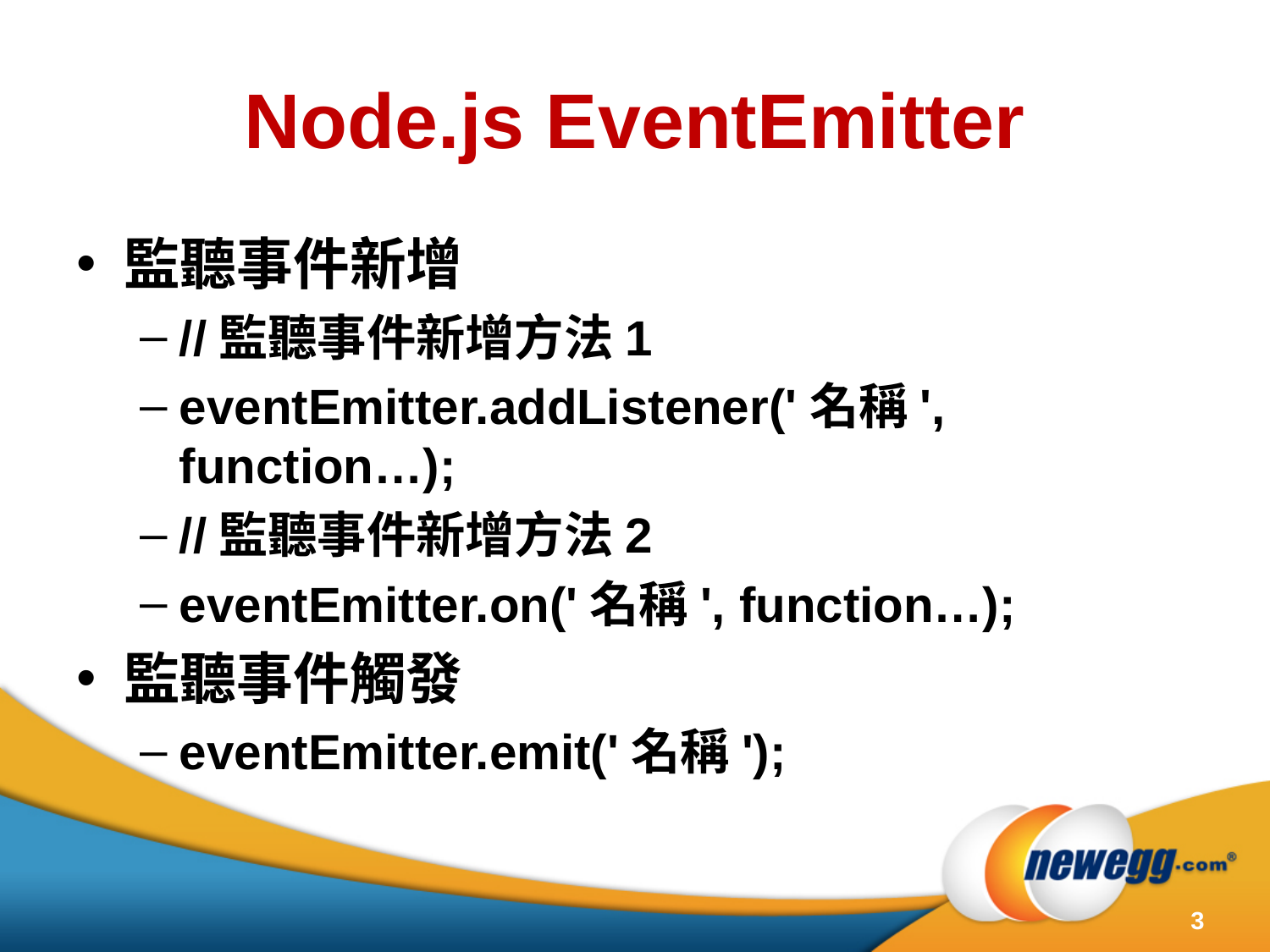

# Node.js EventEmitter
監聽事件新增
//監聽事件新增方法1
eventEmitter.addListener('名稱', function…);
//監聽事件新增方法2
eventEmitter.on('名稱', function…);
監聽事件觸發
eventEmitter.emit('名稱');